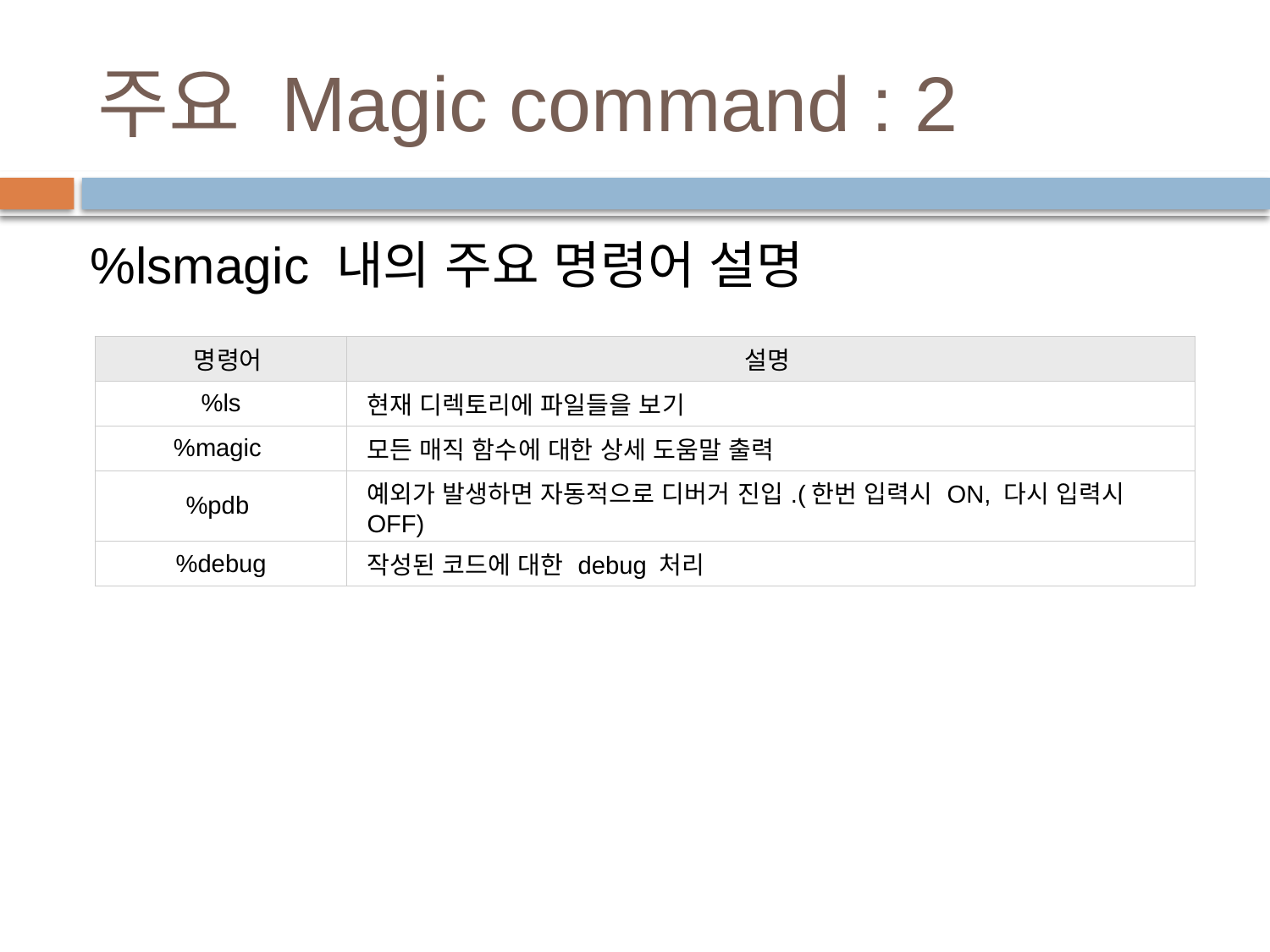

# 주요 Magic command : 2
 %lsmagic 내의 주요 명령어 설명
| 명령어 | 설명 |
| --- | --- |
| %ls | 현재 디렉토리에 파일들을 보기 |
| %magic | 모든 매직 함수에 대한 상세 도움말 출력 |
| %pdb | 예외가 발생하면 자동적으로 디버거 진입.(한번 입력시 ON, 다시 입력시 OFF) |
| %debug | 작성된 코드에 대한 debug 처리 |